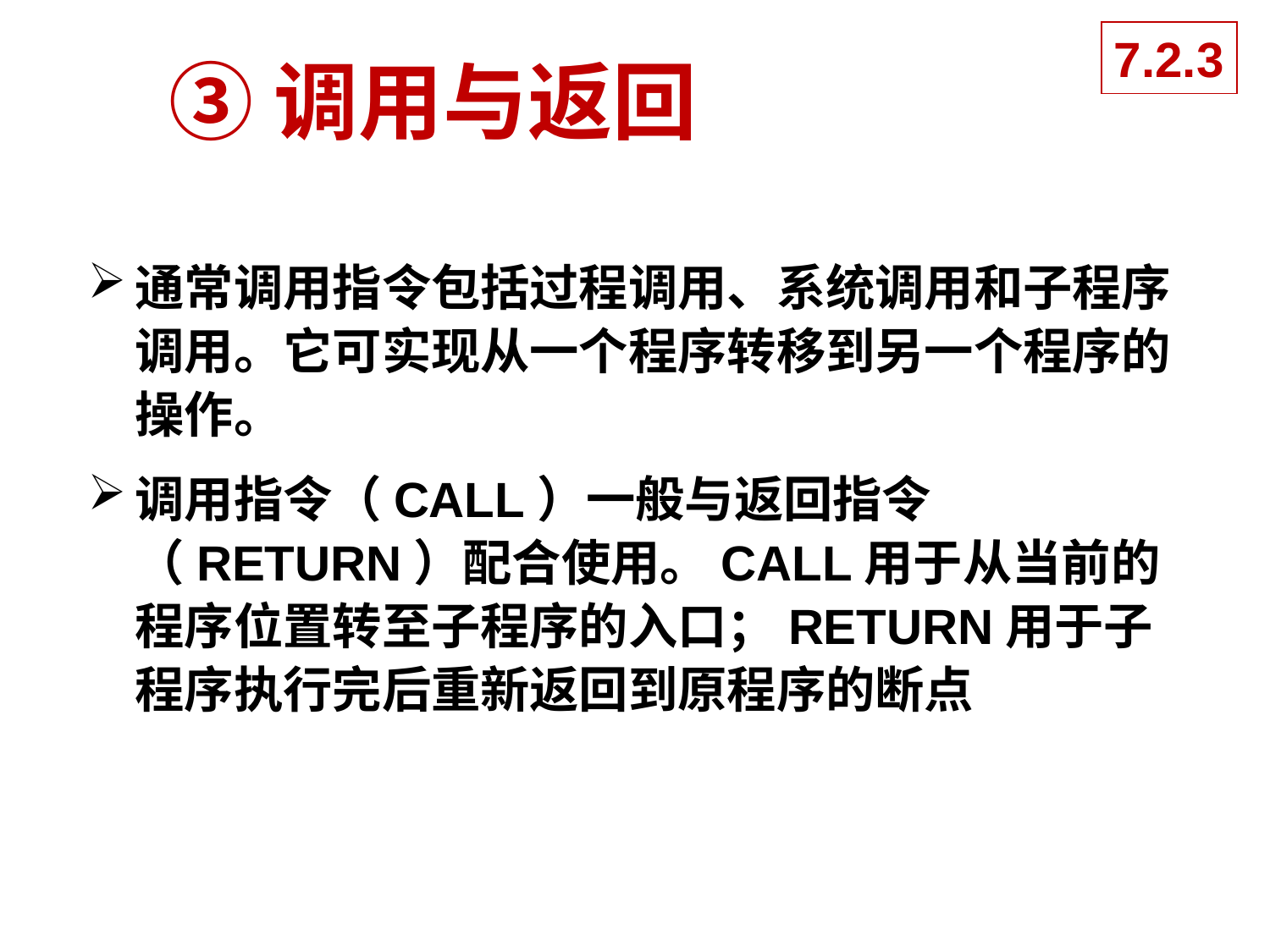

7.2.3
# ③调用与返回
通常调用指令包括过程调用、系统调用和子程序调用。它可实现从一个程序转移到另一个程序的操作。
调用指令（CALL）一般与返回指令（RETURN）配合使用。CALL用于从当前的程序位置转至子程序的入口；RETURN用于子程序执行完后重新返回到原程序的断点